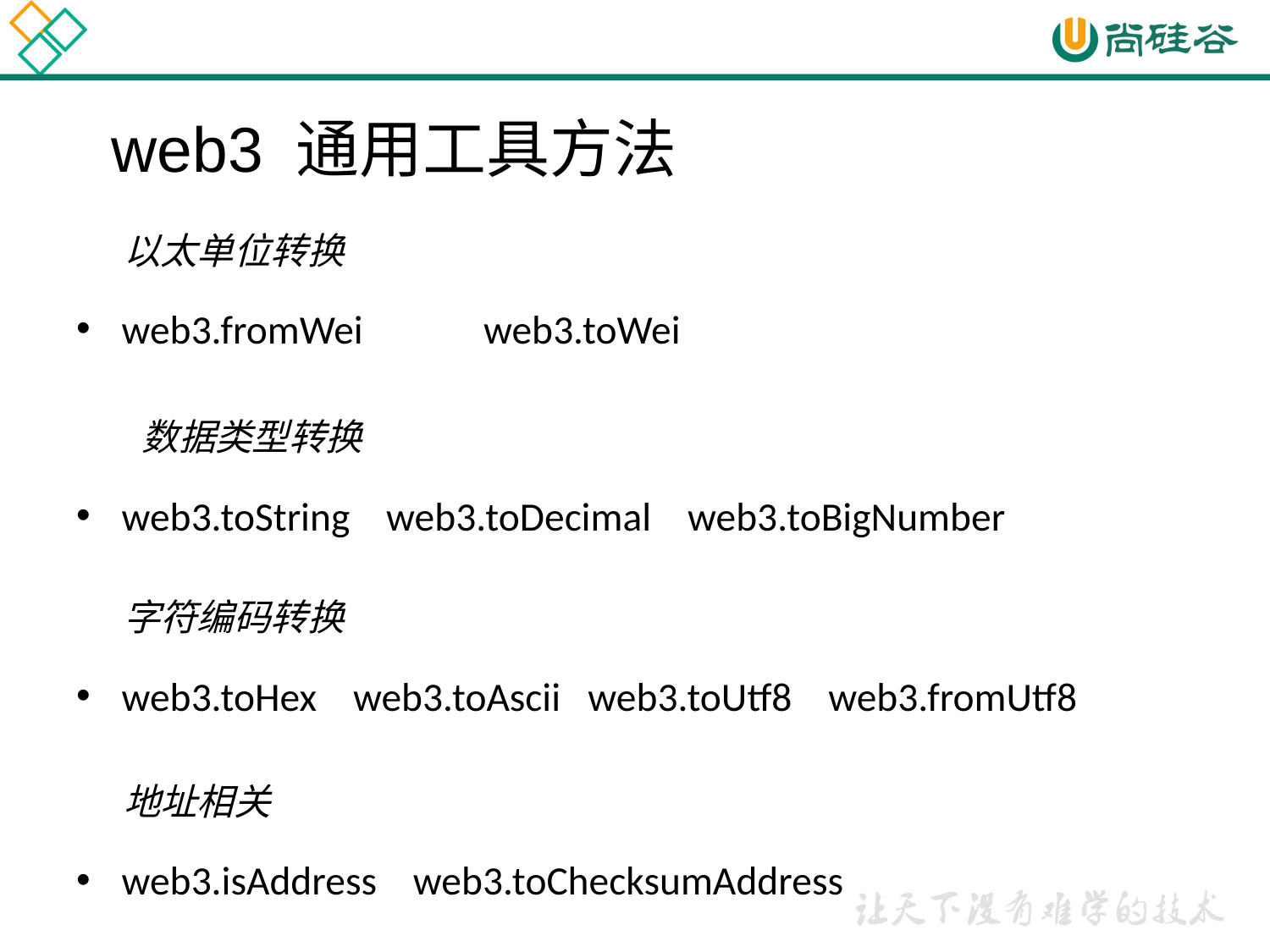

# web3 通用工具方法
以太单位转换
web3.fromWei	web3.toWei
 数据类型转换
web3.toString    web3.toDecimal    web3.toBigNumber
字符编码转换
web3.toHex    web3.toAscii   web3.toUtf8    web3.fromUtf8
地址相关
web3.isAddress    web3.toChecksumAddress